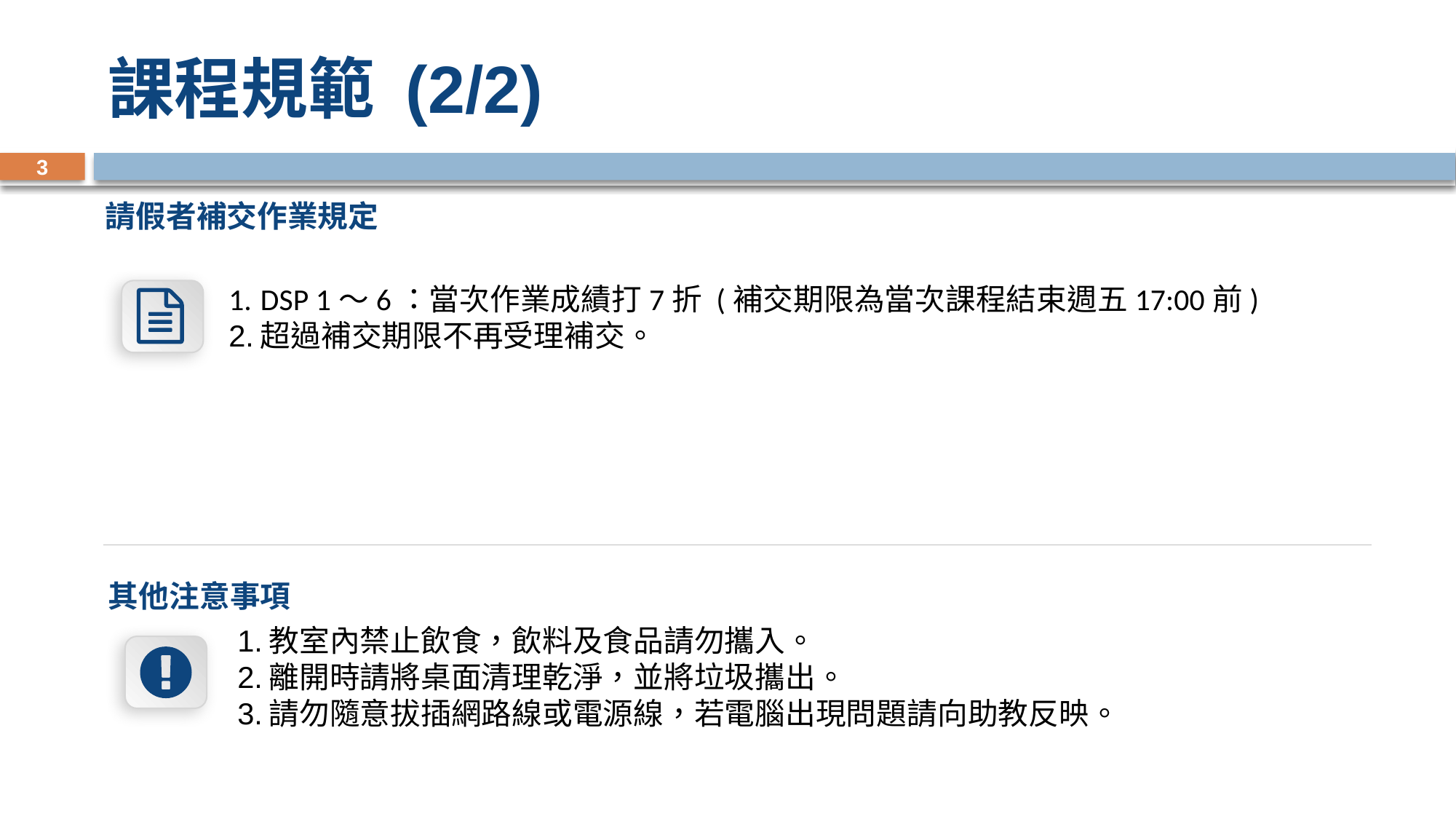

# 課程規範 (2/2)
3
請假者補交作業規定
DSP 1～6：當次作業成績打7折 (補交期限為當次課程結束週五17:00前)
超過補交期限不再受理補交。

其他注意事項
教室內禁止飲食，飲料及食品請勿攜入。
離開時請將桌面清理乾淨，並將垃圾攜出。
請勿隨意拔插網路線或電源線，若電腦出現問題請向助教反映。